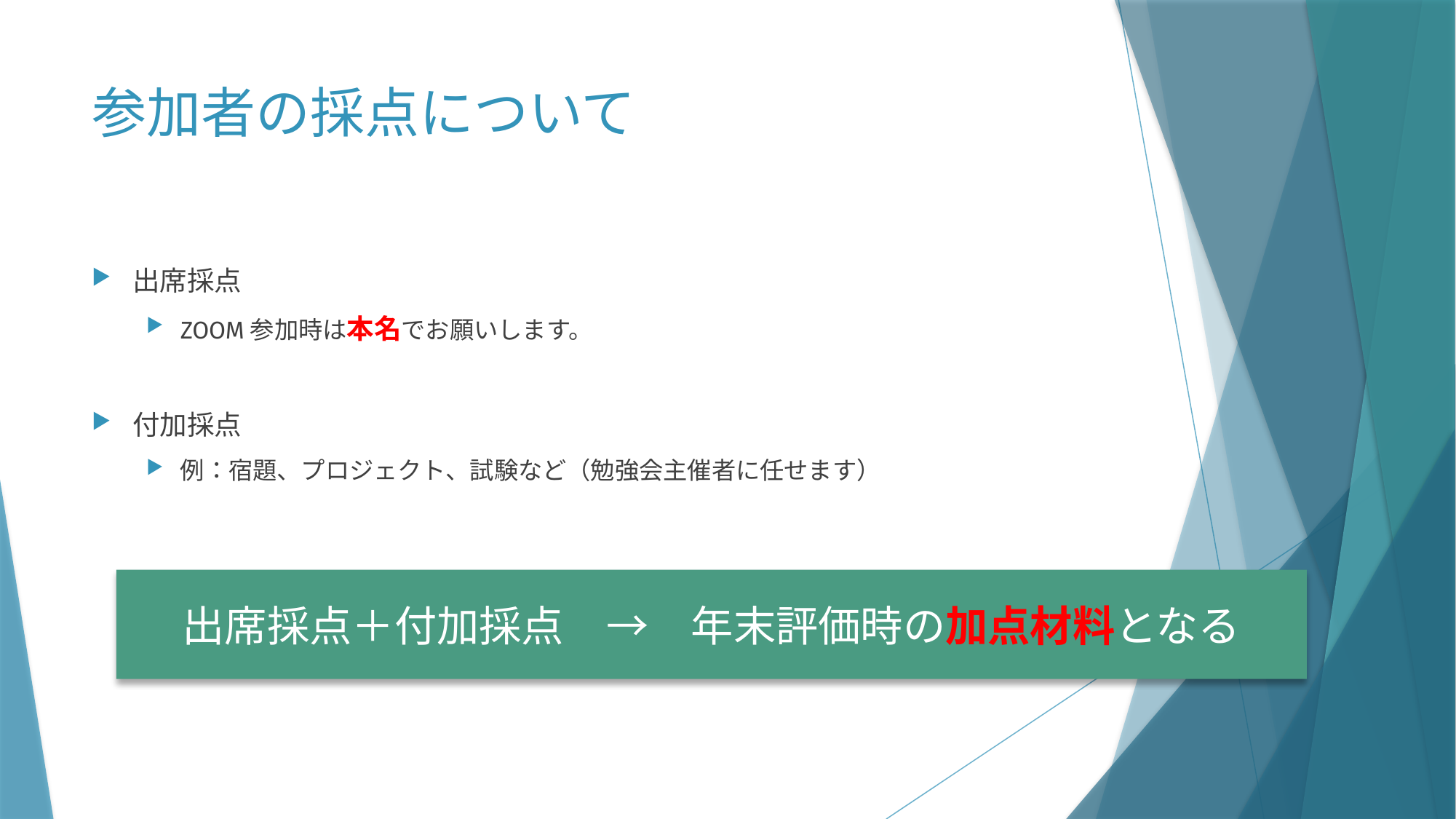

# 参加者の採点について
出席採点
ZOOM参加時は本名でお願いします。

付加採点
例：宿題、プロジェクト、試験など（勉強会主催者に任せます）

出席採点＋付加採点　→　年末評価時の加点材料となる